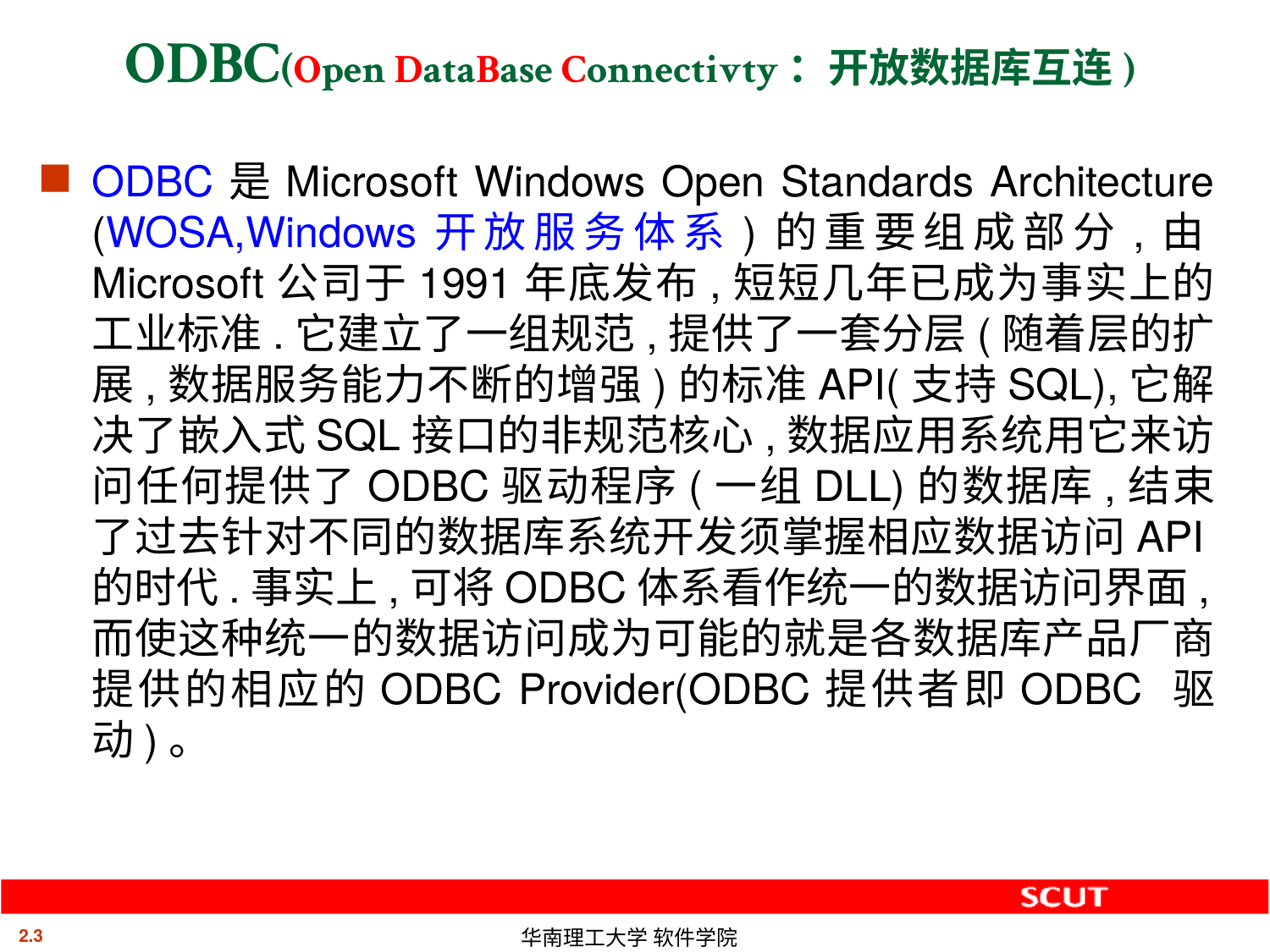

# ODBC(Open DataBase Connectivty：开放数据库互连)
ODBC是Microsoft Windows Open Standards Architecture (WOSA,Windows开放服务体系)的重要组成部分,由Microsoft公司于1991年底发布,短短几年已成为事实上的工业标准.它建立了一组规范,提供了一套分层(随着层的扩展,数据服务能力不断的增强)的标准API(支持SQL),它解决了嵌入式SQL接口的非规范核心,数据应用系统用它来访问任何提供了ODBC驱动程序(一组DLL)的数据库,结束了过去针对不同的数据库系统开发须掌握相应数据访问API的时代.事实上,可将ODBC体系看作统一的数据访问界面,而使这种统一的数据访问成为可能的就是各数据库产品厂商提供的相应的ODBC Provider(ODBC提供者即ODBC 驱动)。